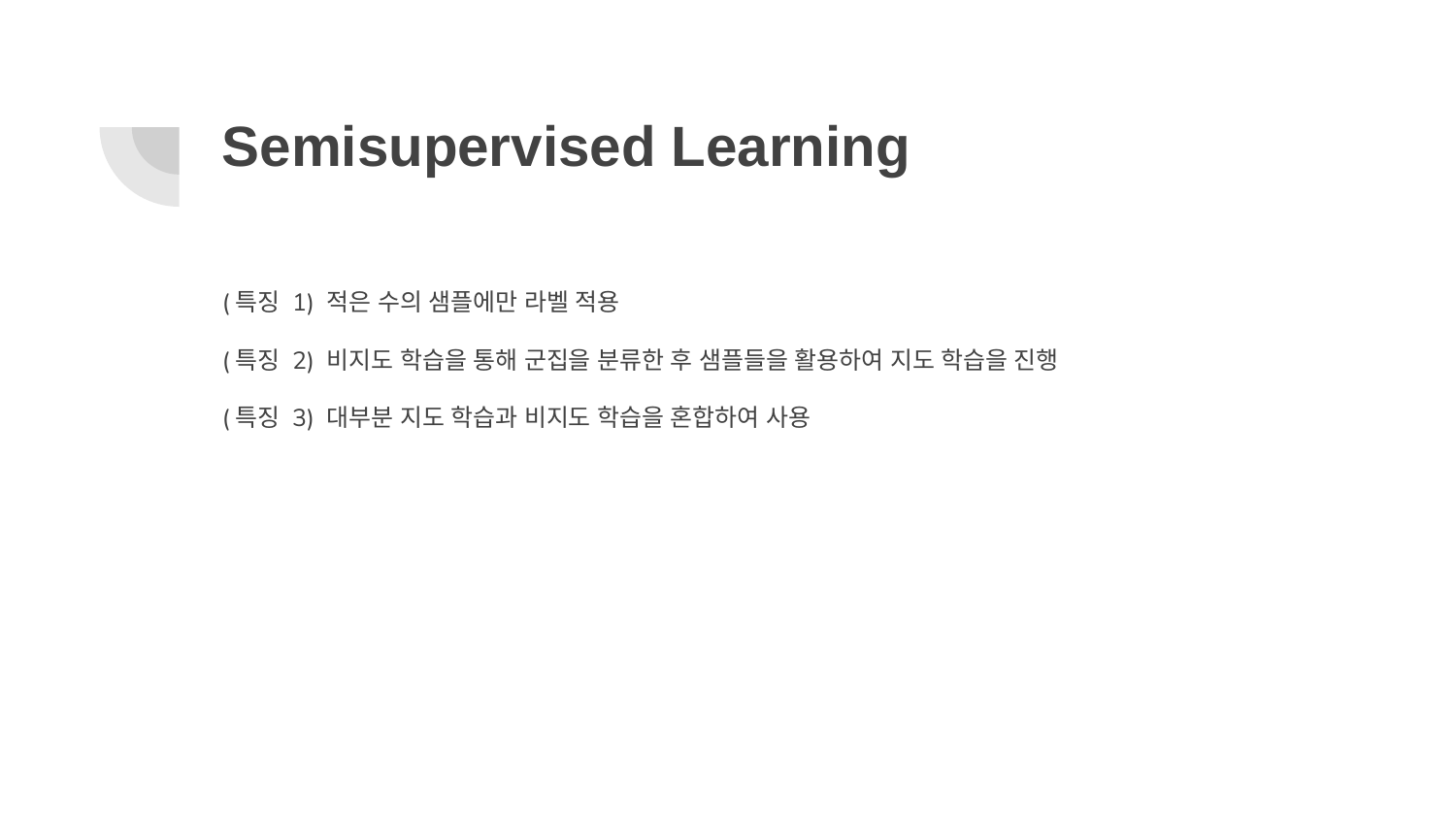

# Semisupervised Learning
(특징 1) 적은 수의 샘플에만 라벨 적용
(특징 2) 비지도 학습을 통해 군집을 분류한 후 샘플들을 활용하여 지도 학습을 진행
(특징 3) 대부분 지도 학습과 비지도 학습을 혼합하여 사용